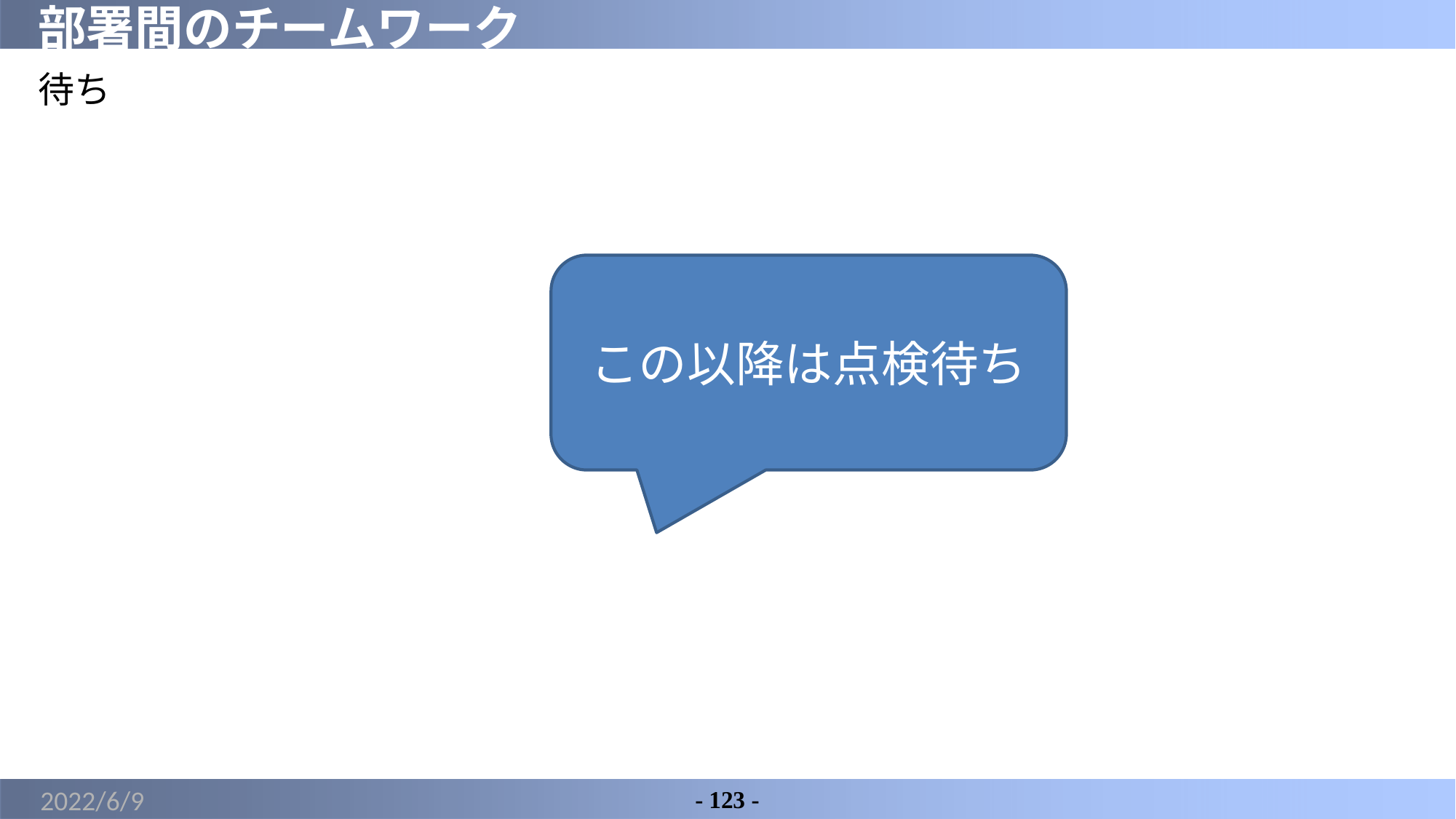

# 部署間のチームワーク
待ち
この以降は点検待ち
2022/6/9
- 123 -